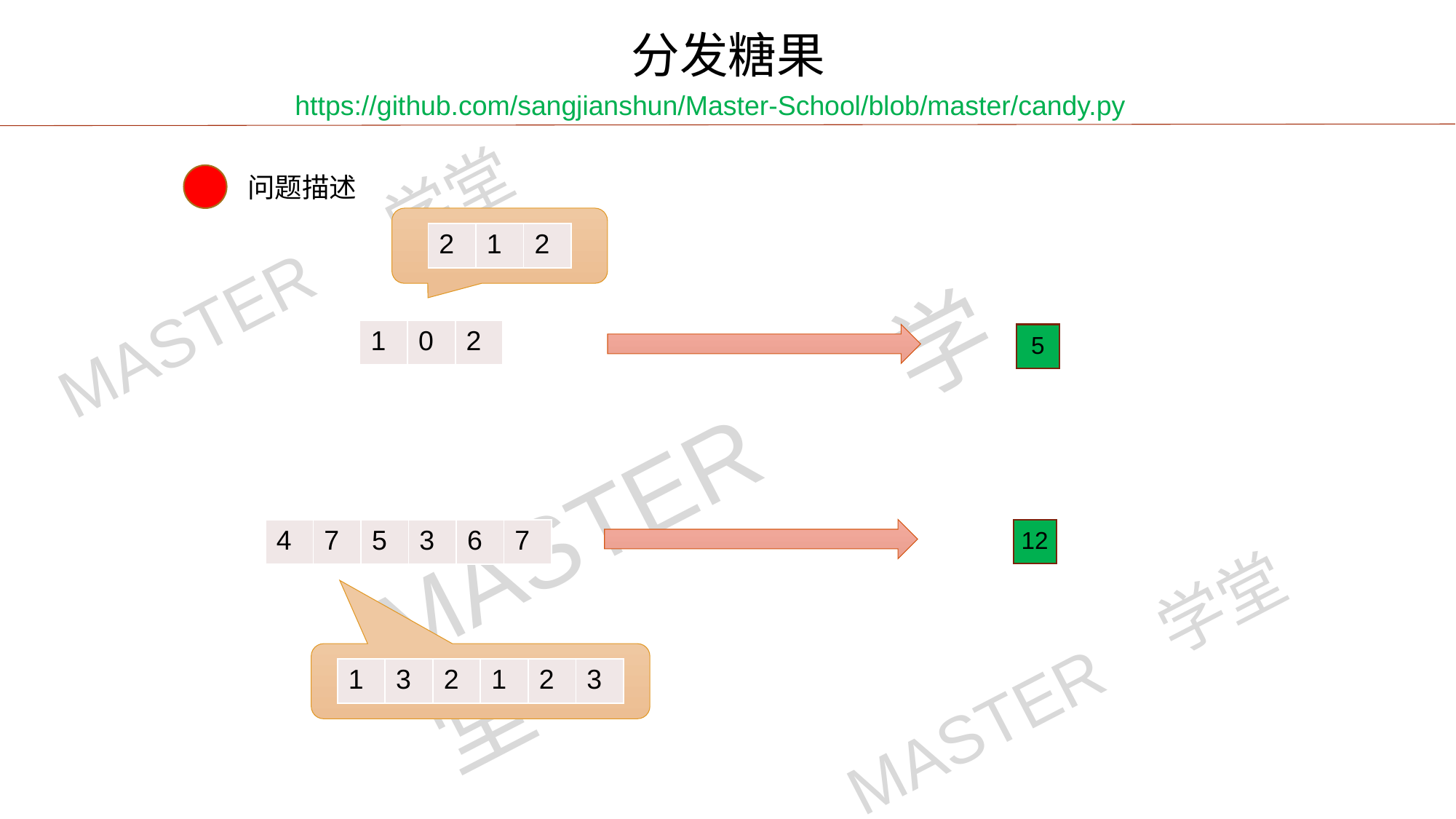

分发糖果
https://github.com/sangjianshun/Master-School/blob/master/candy.py
问题描述

| 2 | 1 | 2 |
| --- | --- | --- |
| 1 | 0 | 2 |
| --- | --- | --- |

 5

12

| 4 | 7 | 5 | 3 | 6 | 7 |
| --- | --- | --- | --- | --- | --- |

| 1 | 3 | 2 | 1 | 2 | 3 |
| --- | --- | --- | --- | --- | --- |